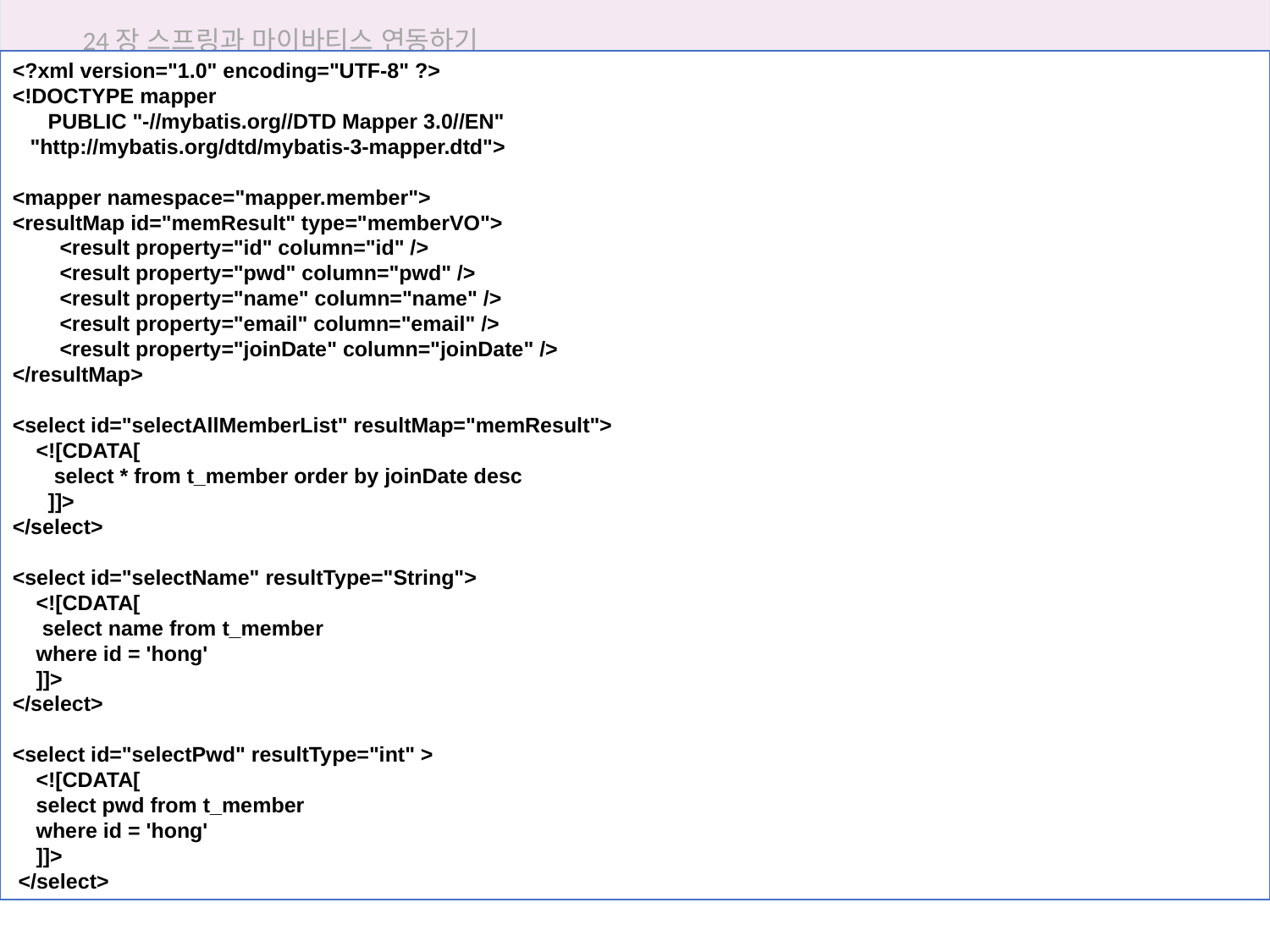

24장 스프링과 마이바티스 연동하기
<?xml version="1.0" encoding="UTF-8" ?>
<!DOCTYPE mapper
      PUBLIC "-//mybatis.org//DTD Mapper 3.0//EN"
   "http://mybatis.org/dtd/mybatis-3-mapper.dtd">

<mapper namespace="mapper.member">
<resultMap id="memResult" type="memberVO">
        <result property="id" column="id" />
        <result property="pwd" column="pwd" />
        <result property="name" column="name" />
        <result property="email" column="email" />
        <result property="joinDate" column="joinDate" />
</resultMap>

<select id="selectAllMemberList" resultMap="memResult">
    <![CDATA[
       select * from t_member order by joinDate desc
      ]]>
</select>

<select id="selectName" resultType="String">
    <![CDATA[
     select name from t_member
    where id = 'hong'
    ]]>
</select>

<select id="selectPwd" resultType="int" >
    <![CDATA[
    select pwd from t_member
    where id = 'hong'
    ]]>
 </select>